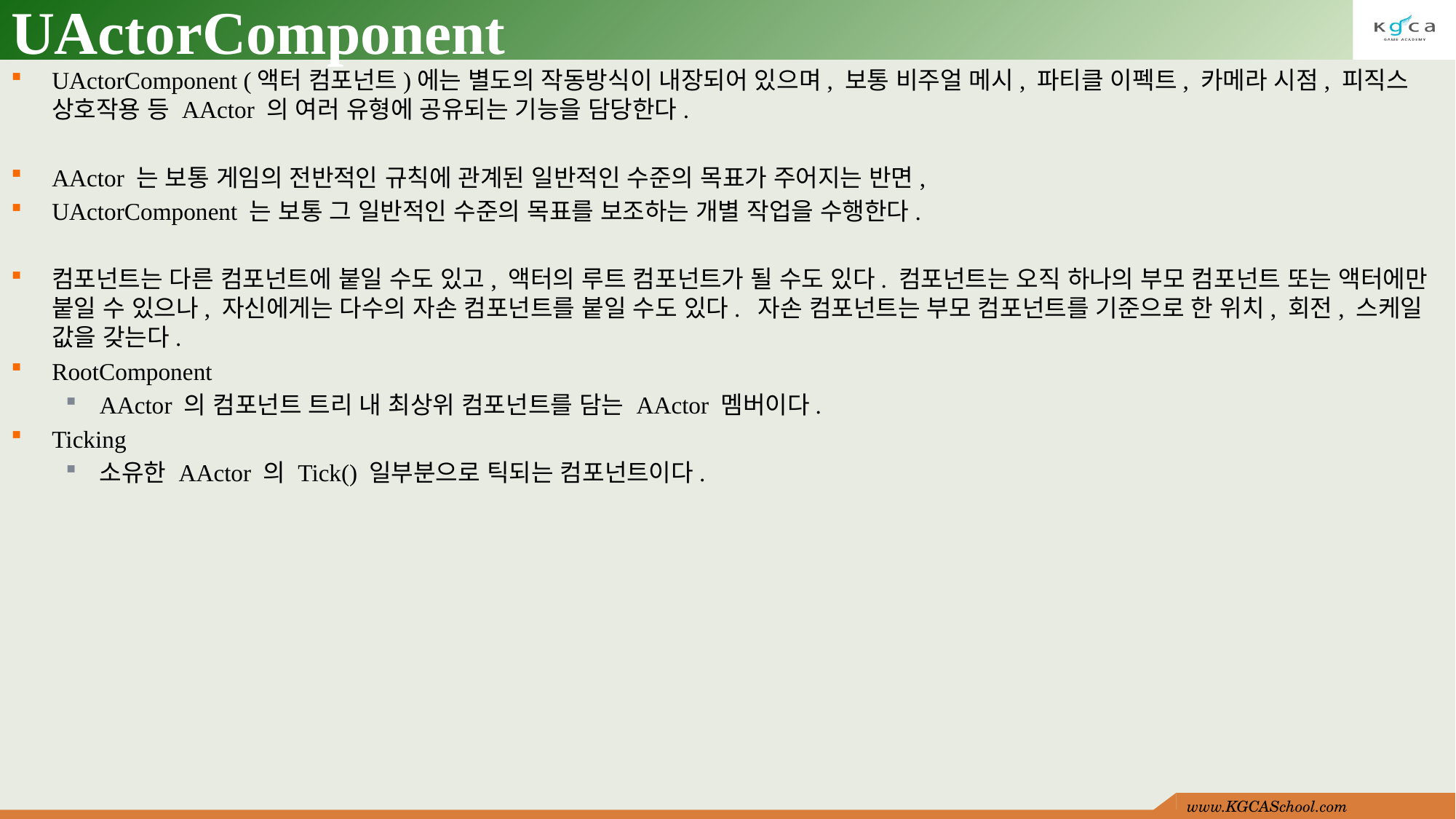

# UActorComponent
UActorComponent (액터 컴포넌트)에는 별도의 작동방식이 내장되어 있으며, 보통 비주얼 메시, 파티클 이펙트, 카메라 시점, 피직스 상호작용 등 AActor 의 여러 유형에 공유되는 기능을 담당한다.

AActor 는 보통 게임의 전반적인 규칙에 관계된 일반적인 수준의 목표가 주어지는 반면,
UActorComponent 는 보통 그 일반적인 수준의 목표를 보조하는 개별 작업을 수행한다.

컴포넌트는 다른 컴포넌트에 붙일 수도 있고, 액터의 루트 컴포넌트가 될 수도 있다. 컴포넌트는 오직 하나의 부모 컴포넌트 또는 액터에만 붙일 수 있으나, 자신에게는 다수의 자손 컴포넌트를 붙일 수도 있다.  자손 컴포넌트는 부모 컴포넌트를 기준으로 한 위치, 회전, 스케일 값을 갖는다.
RootComponent
AActor 의 컴포넌트 트리 내 최상위 컴포넌트를 담는 AActor 멤버이다.
Ticking
소유한 AActor 의 Tick() 일부분으로 틱되는 컴포넌트이다.